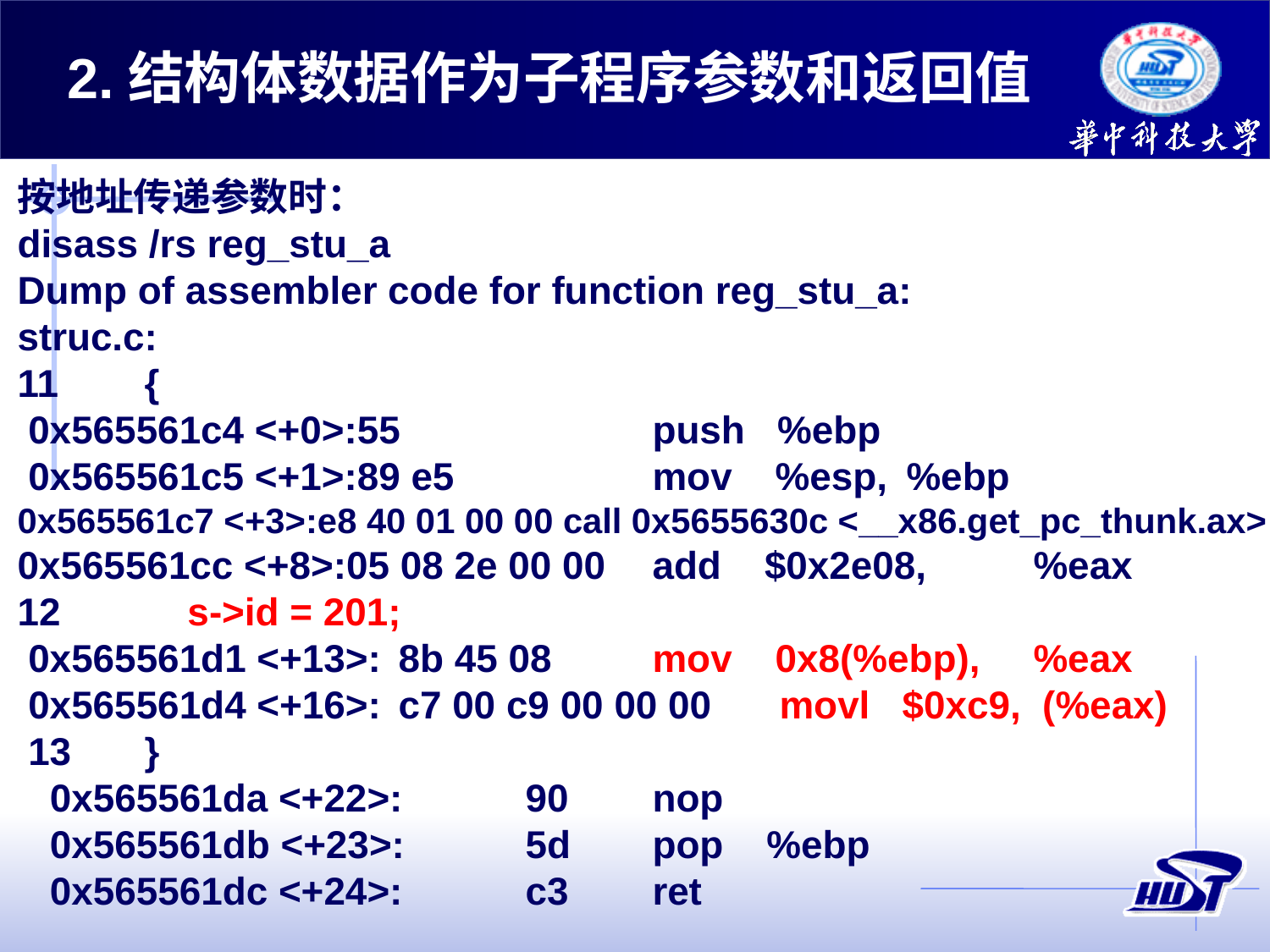

2.结构体数据作为子程序参数和返回值
按地址传递参数时：
disass /rs reg_stu_a
Dump of assembler code for function reg_stu_a:
struc.c:
11	{
 0x565561c4 <+0>:55		push   %ebp
 0x565561c5 <+1>:89 e5		mov    %esp,	%ebp
0x565561c7 <+3>:e8 40 01 00 00 call 0x5655630c <__x86.get_pc_thunk.ax>
0x565561cc <+8>:05 08 2e 00 00	add    $0x2e08,	%eax
12	    s->id = 201;
 0x565561d1 <+13>:	8b 45 08	mov    0x8(%ebp),	%eax
 0x565561d4 <+16>:	c7 00 c9 00 00 00	movl   $0xc9,  (%eax)
 13	}
   0x565561da <+22>:	90	nop
   0x565561db <+23>:	5d	pop    %ebp
   0x565561dc <+24>:	c3	ret